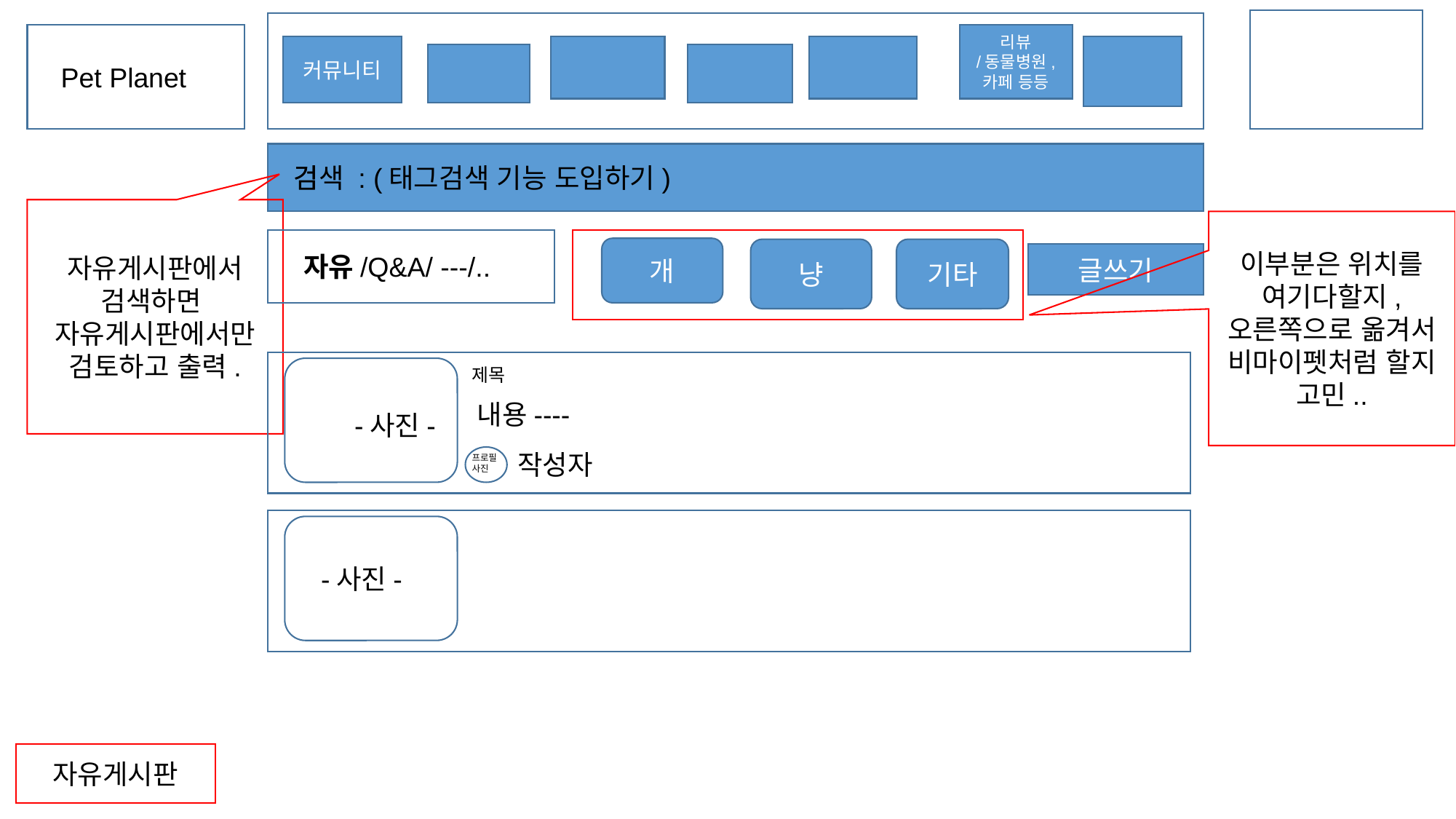

Pet Planet
리뷰
/동물병원, 카페 등등
커뮤니티

검
검색 : (태그검색 기능 도입하기)
자유게시판에서 검색하면
자유게시판에서만
검토하고 출력.
이부분은 위치를 여기다할지, 오른쪽으로 옮겨서 비마이펫처럼 할지 고민..

개
냥
기타
자유/Q&A/ ---/..
글쓰기

제목
내용----
-사진-
작성자
프로필사진

-사진-
자유게시판